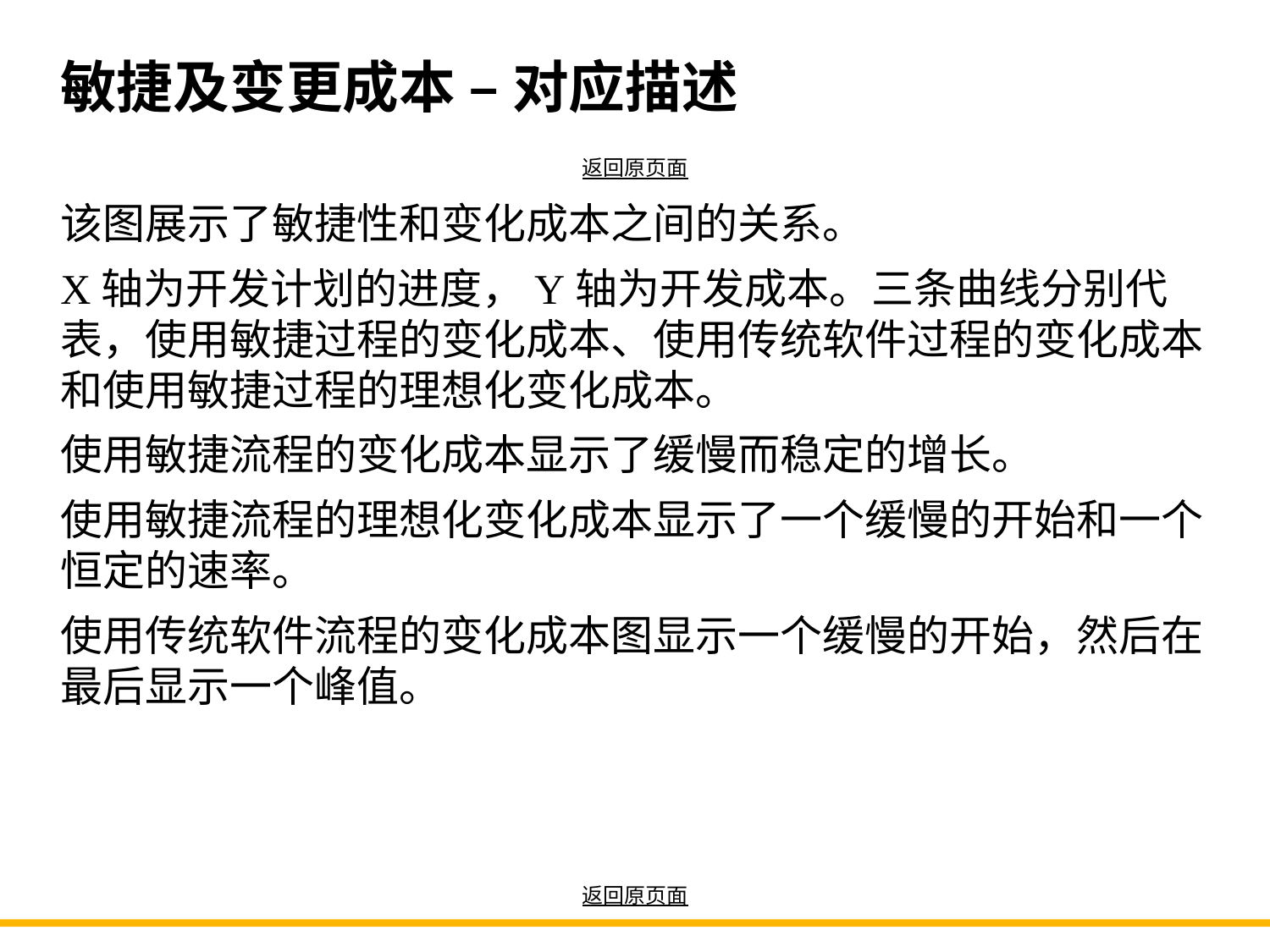

# 敏捷及变更成本 – 对应描述
返回原页面
该图展示了敏捷性和变化成本之间的关系。
X轴为开发计划的进度，Y轴为开发成本。三条曲线分别代表，使用敏捷过程的变化成本、使用传统软件过程的变化成本和使用敏捷过程的理想化变化成本。
使用敏捷流程的变化成本显示了缓慢而稳定的增长。
使用敏捷流程的理想化变化成本显示了一个缓慢的开始和一个恒定的速率。
使用传统软件流程的变化成本图显示一个缓慢的开始，然后在最后显示一个峰值。
返回原页面
16